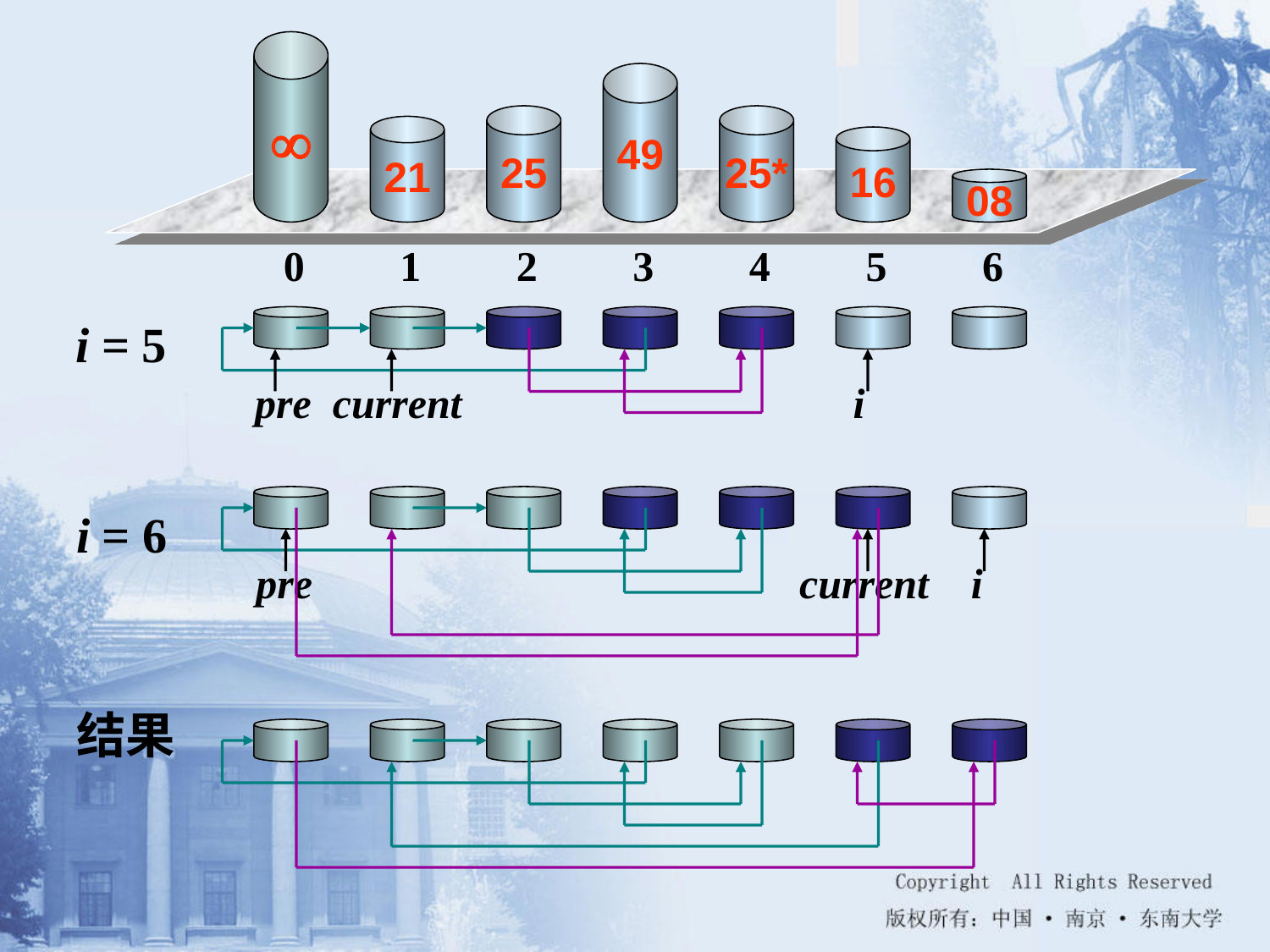

∞
49
25
25*
21
16

08
0         1         2         3         4         5         6
i = 5

pre  current                                     i

i = 6

    pre                                              current    i

结果